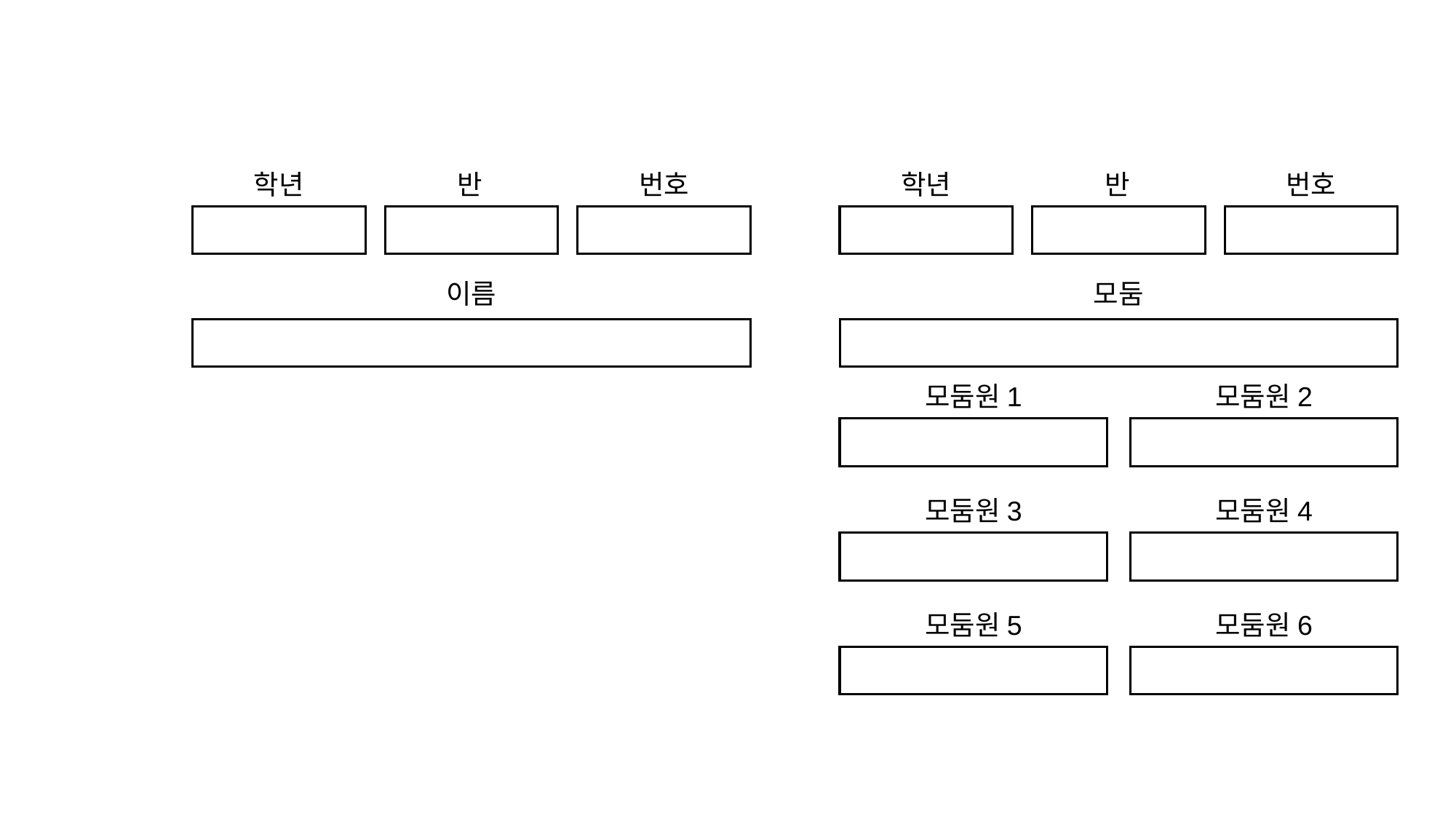

학년
반
번호
학년
반
번호

이름
모둠

모둠원1
모둠원2

모둠원3
모둠원4

모둠원5
모둠원6